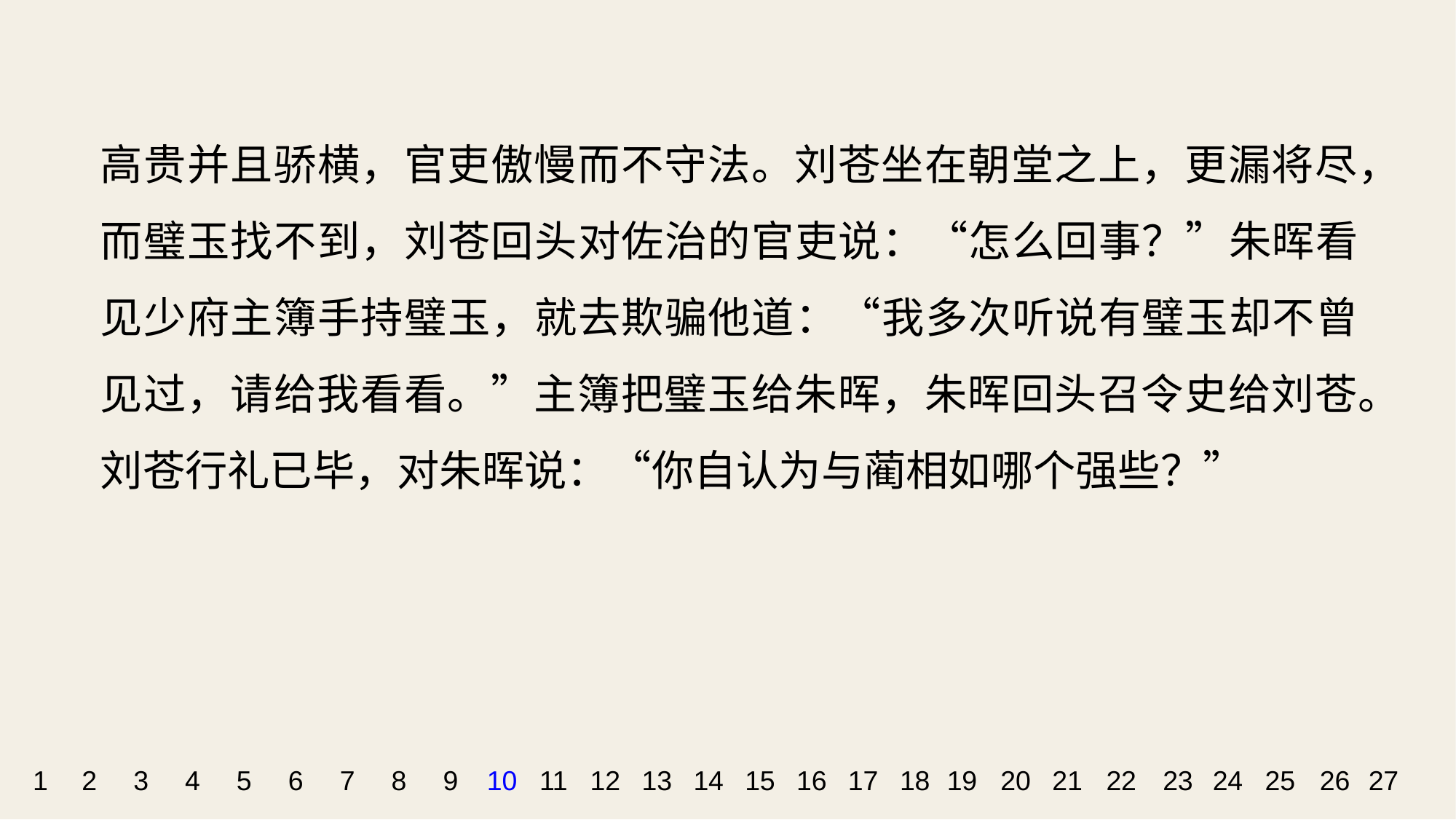

高贵并且骄横，官吏傲慢而不守法。刘苍坐在朝堂之上，更漏将尽，而璧玉找不到，刘苍回头对佐治的官吏说：“怎么回事？”朱晖看见少府主簿手持璧玉，就去欺骗他道：“我多次听说有璧玉却不曾见过，请给我看看。”主簿把璧玉给朱晖，朱晖回头召令史给刘苍。刘苍行礼已毕，对朱晖说：“你自认为与蔺相如哪个强些？”
1
2
3
4
5
6
7
8
9
10
11
12
13
14
15
16
17
18
19
20
21
22
23
24
25
26
27